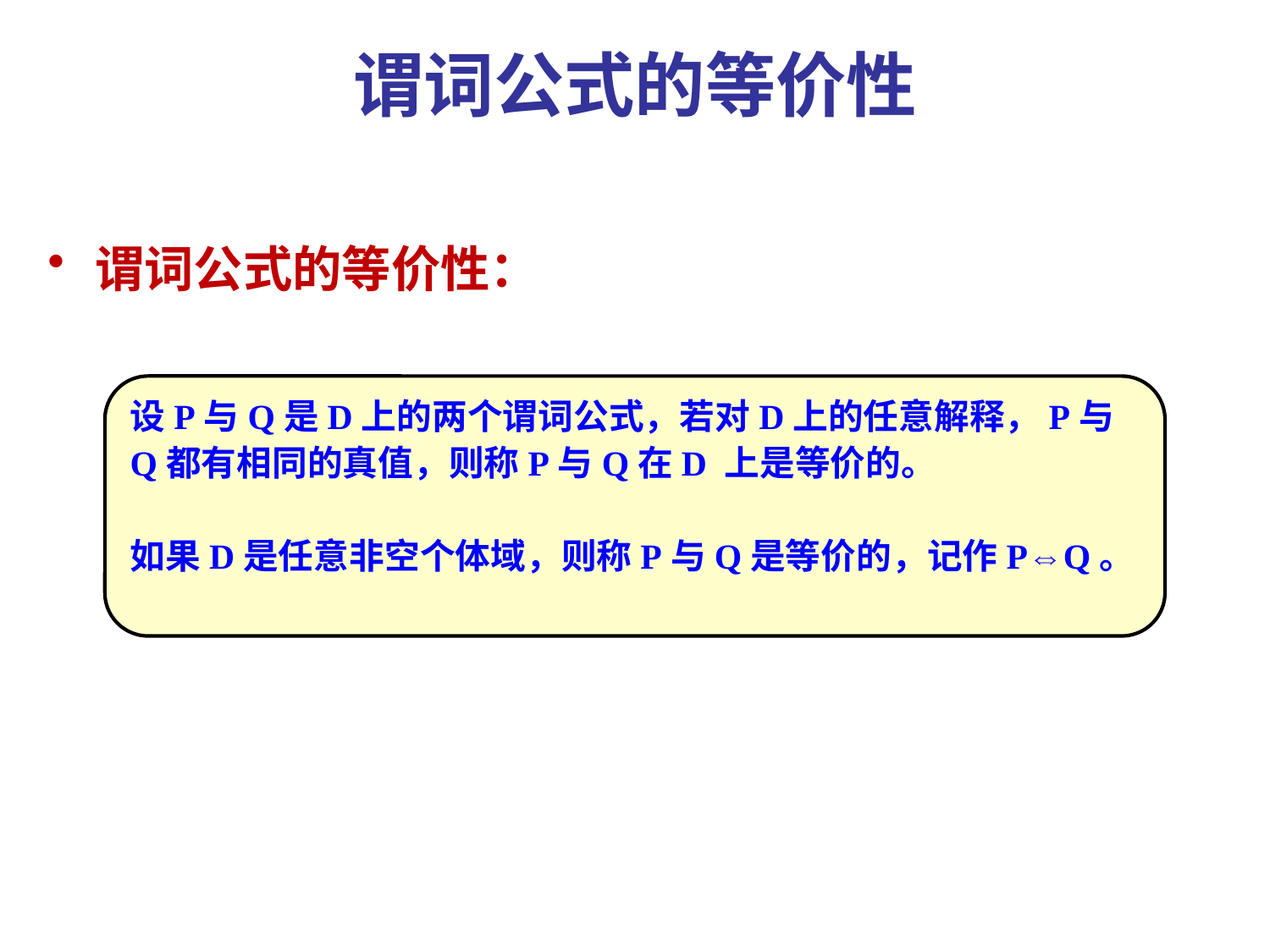

# 谓词公式的等价性

谓词公式的等价性：
设P与Q是D上的两个谓词公式，若对D上的任意解释，P与Q都有相同的真值，则称P与Q在D 上是等价的。

如果D是任意非空个体域，则称P与Q是等价的，记作P⇔Q。